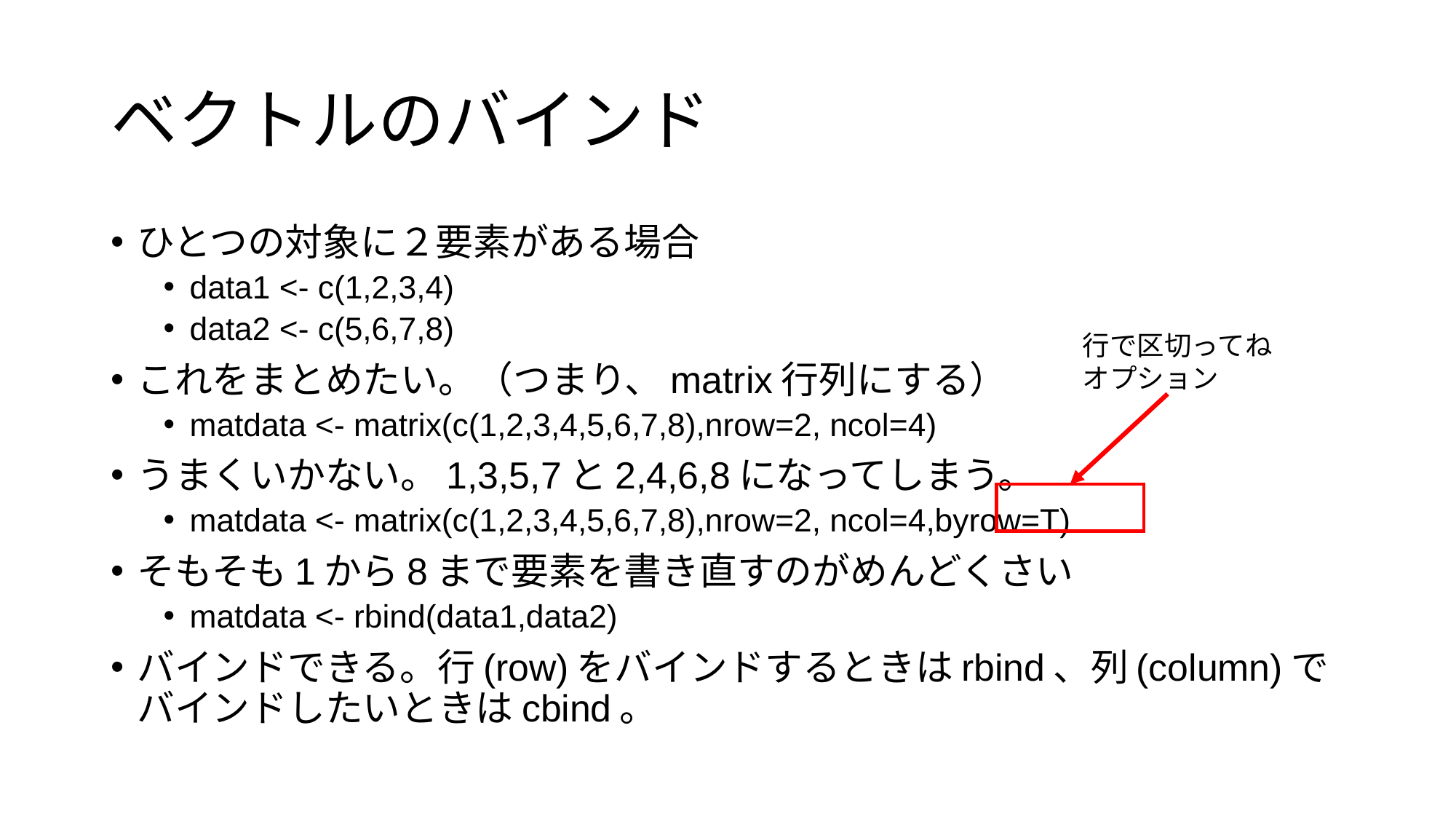

# ベクトルのバインド
ひとつの対象に２要素がある場合
data1 <- c(1,2,3,4)
data2 <- c(5,6,7,8)
これをまとめたい。（つまり、matrix行列にする）
matdata <- matrix(c(1,2,3,4,5,6,7,8),nrow=2, ncol=4)
うまくいかない。1,3,5,7と2,4,6,8になってしまう。
matdata <- matrix(c(1,2,3,4,5,6,7,8),nrow=2, ncol=4,byrow=T)
そもそも1から8まで要素を書き直すのがめんどくさい
matdata <- rbind(data1,data2)
バインドできる。行(row)をバインドするときはrbind、列(column)でバインドしたいときはcbind。
行で区切ってね
オプション